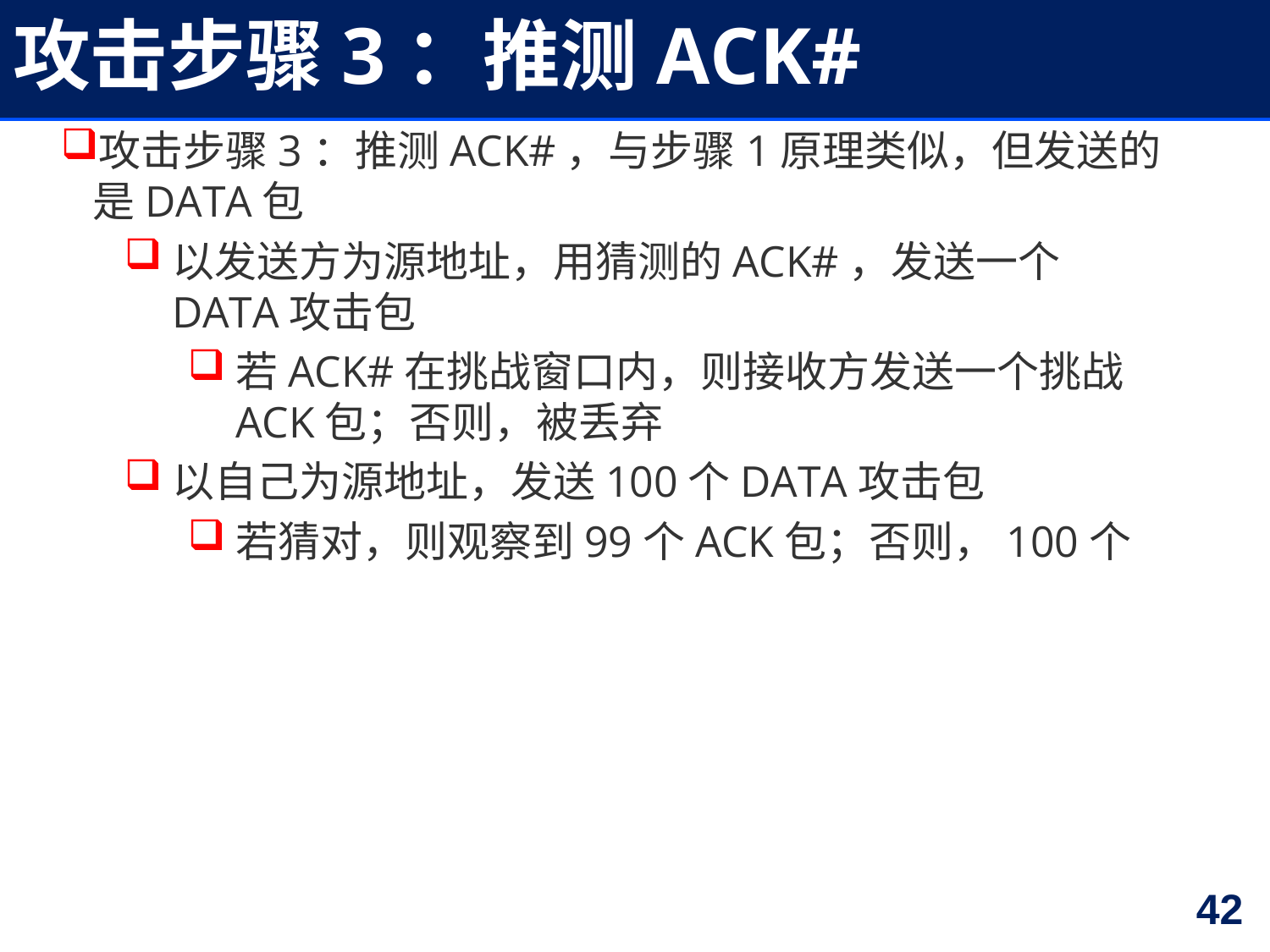

# 攻击步骤3：推测ACK#
攻击步骤3：推测ACK#，与步骤1原理类似，但发送的是DATA包
以发送方为源地址，用猜测的ACK#，发送一个DATA攻击包
若ACK#在挑战窗口内，则接收方发送一个挑战ACK包；否则，被丢弃
以自己为源地址，发送100个DATA攻击包
若猜对，则观察到99个ACK包；否则，100个

42